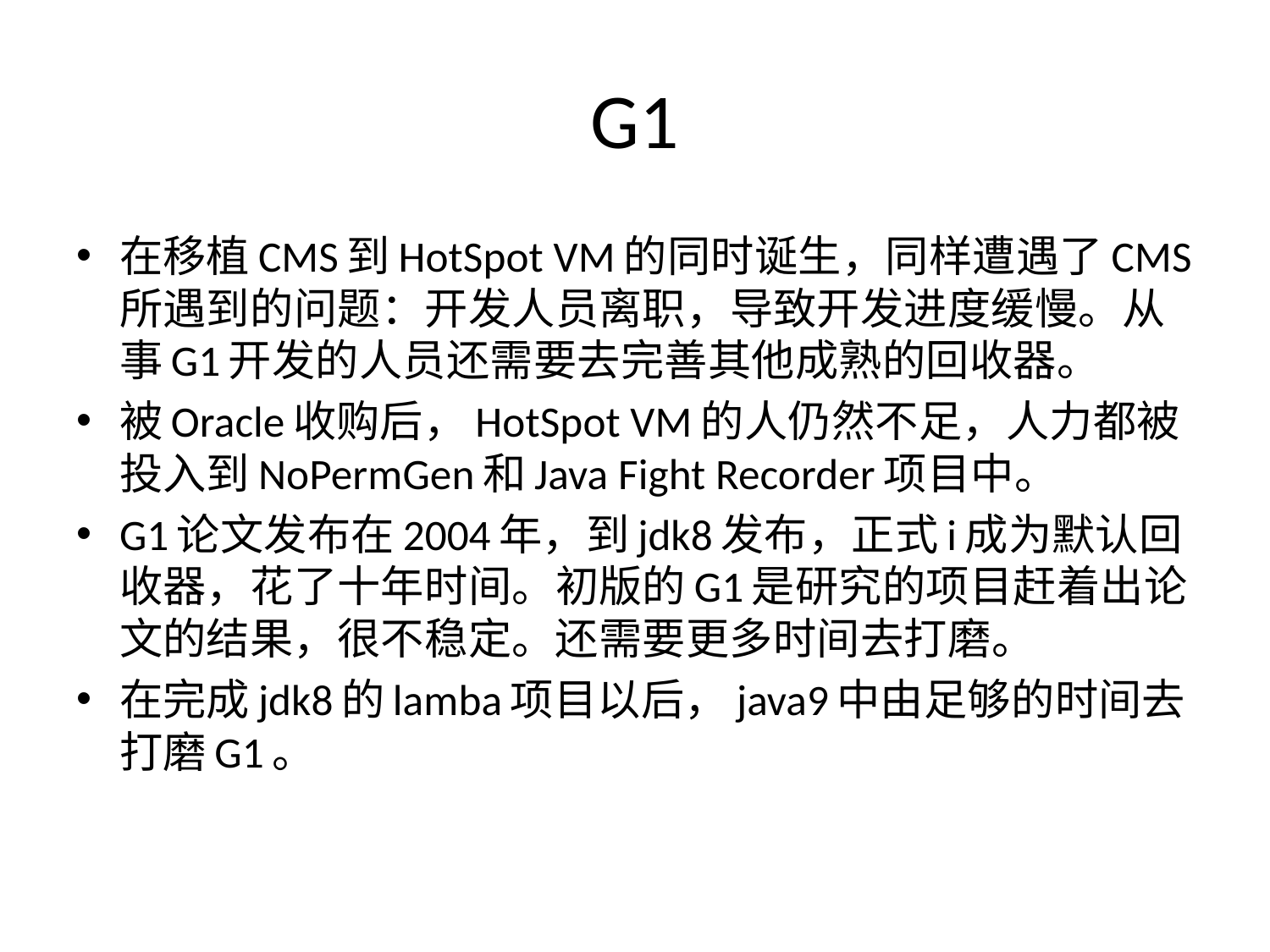

# G1
在移植CMS到HotSpot VM的同时诞生，同样遭遇了CMS所遇到的问题：开发人员离职，导致开发进度缓慢。从事G1开发的人员还需要去完善其他成熟的回收器。
被Oracle收购后，HotSpot VM的人仍然不足，人力都被投入到NoPermGen和Java Fight Recorder项目中。
G1论文发布在2004年，到jdk8发布，正式i成为默认回收器，花了十年时间。初版的G1是研究的项目赶着出论文的结果，很不稳定。还需要更多时间去打磨。
在完成jdk8的lamba项目以后，java9中由足够的时间去打磨G1。